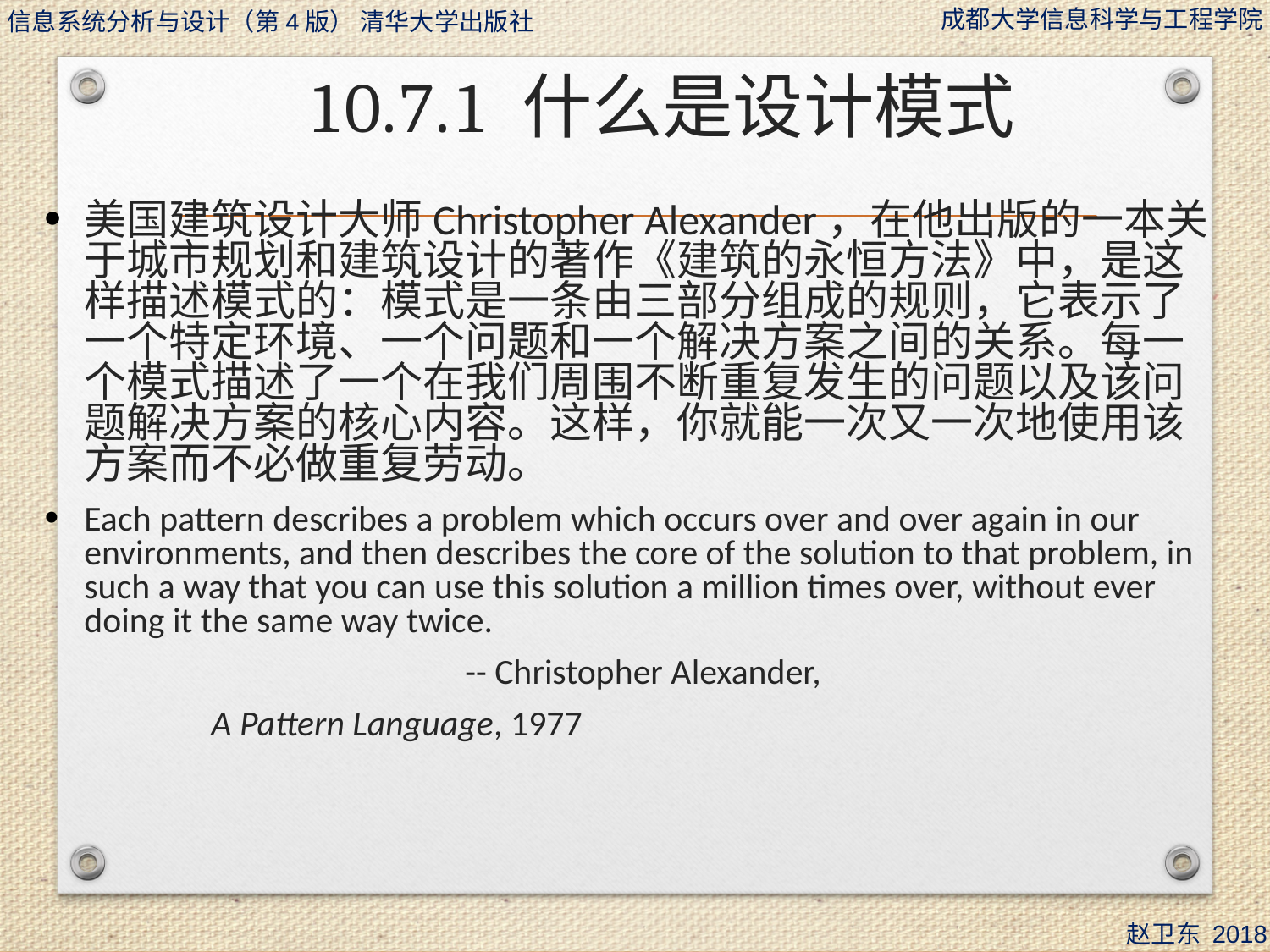

# 10.7.1 什么是设计模式
美国建筑设计大师Christopher Alexander，在他出版的一本关于城市规划和建筑设计的著作《建筑的永恒方法》中，是这样描述模式的：模式是一条由三部分组成的规则，它表示了一个特定环境、一个问题和一个解决方案之间的关系。每一个模式描述了一个在我们周围不断重复发生的问题以及该问题解决方案的核心内容。这样，你就能一次又一次地使用该方案而不必做重复劳动。
Each pattern describes a problem which occurs over and over again in our environments, and then describes the core of the solution to that problem, in such a way that you can use this solution a million times over, without ever doing it the same way twice.
 				-- Christopher Alexander,
    		A Pattern Language, 1977